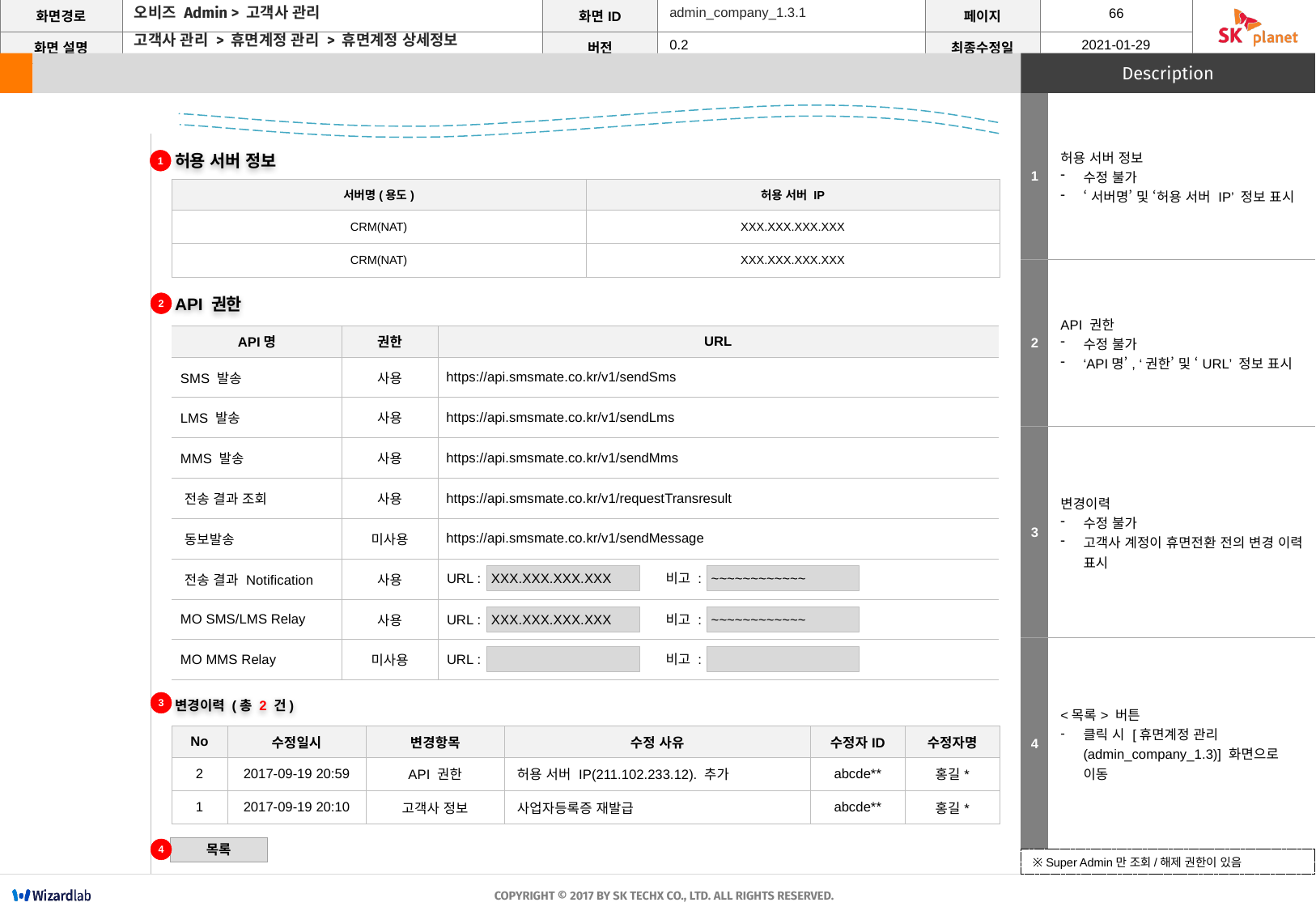

admin_company_1.3.1
오비즈 Admin > 고객사 관리
고객사 관리 > 휴면계정 관리 > 휴면계정 상세정보
| 1 | 허용 서버 정보 수정 불가 ‘서버명’ 및 ‘허용 서버 IP’ 정보 표시 |
| --- | --- |
| 2 | API 권한 수정 불가 ‘API명’, ‘권한’ 및 ‘URL’ 정보 표시 |
| 3 | 변경이력 수정 불가 고객사 계정이 휴면전환 전의 변경 이력 표시 |
| 4 | <목록> 버튼 클릭 시 [휴면계정 관리 (admin\_company\_1.3)] 화면으로 이동 |

허용 서버 정보
1
| 서버명(용도) | 허용 서버 IP |
| --- | --- |
| CRM(NAT) | XXX.XXX.XXX.XXX |
| CRM(NAT) | XXX.XXX.XXX.XXX |
API 권한
2
| API명 | 권한 | URL |
| --- | --- | --- |
| SMS 발송 | 사용 | https://api.smsmate.co.kr/v1/sendSms |
| LMS 발송 | 사용 | https://api.smsmate.co.kr/v1/sendLms |
| MMS 발송 | 사용 | https://api.smsmate.co.kr/v1/sendMms |
| 전송 결과 조회 | 사용 | https://api.smsmate.co.kr/v1/requestTransresult |
| 동보발송 | 미사용 | https://api.smsmate.co.kr/v1/sendMessage |
| 전송 결과 Notification | 사용 |  |
| MO SMS/LMS Relay | 사용 |  |
| MO MMS Relay | 미사용 |  |
URL :
비고 :
XXX.XXX.XXX.XXX
~~~~~~~~~~~~
URL :
비고 :
XXX.XXX.XXX.XXX
~~~~~~~~~~~~
URL :
비고 :

변경이력 (총 2 건)
3
| No | 수정일시 | 변경항목 | 수정 사유 | 수정자ID | 수정자명 |
| --- | --- | --- | --- | --- | --- |
| 2 | 2017-09-19 20:59 | API 권한 | 허용 서버 IP(211.102.233.12). 추가 | abcde\*\* | 홍길\* |
| 1 | 2017-09-19 20:10 | 고객사 정보 | 사업자등록증 재발급 | abcde\*\* | 홍길\* |
목록
4
※ Super Admin만 조회/해제 권한이 있음